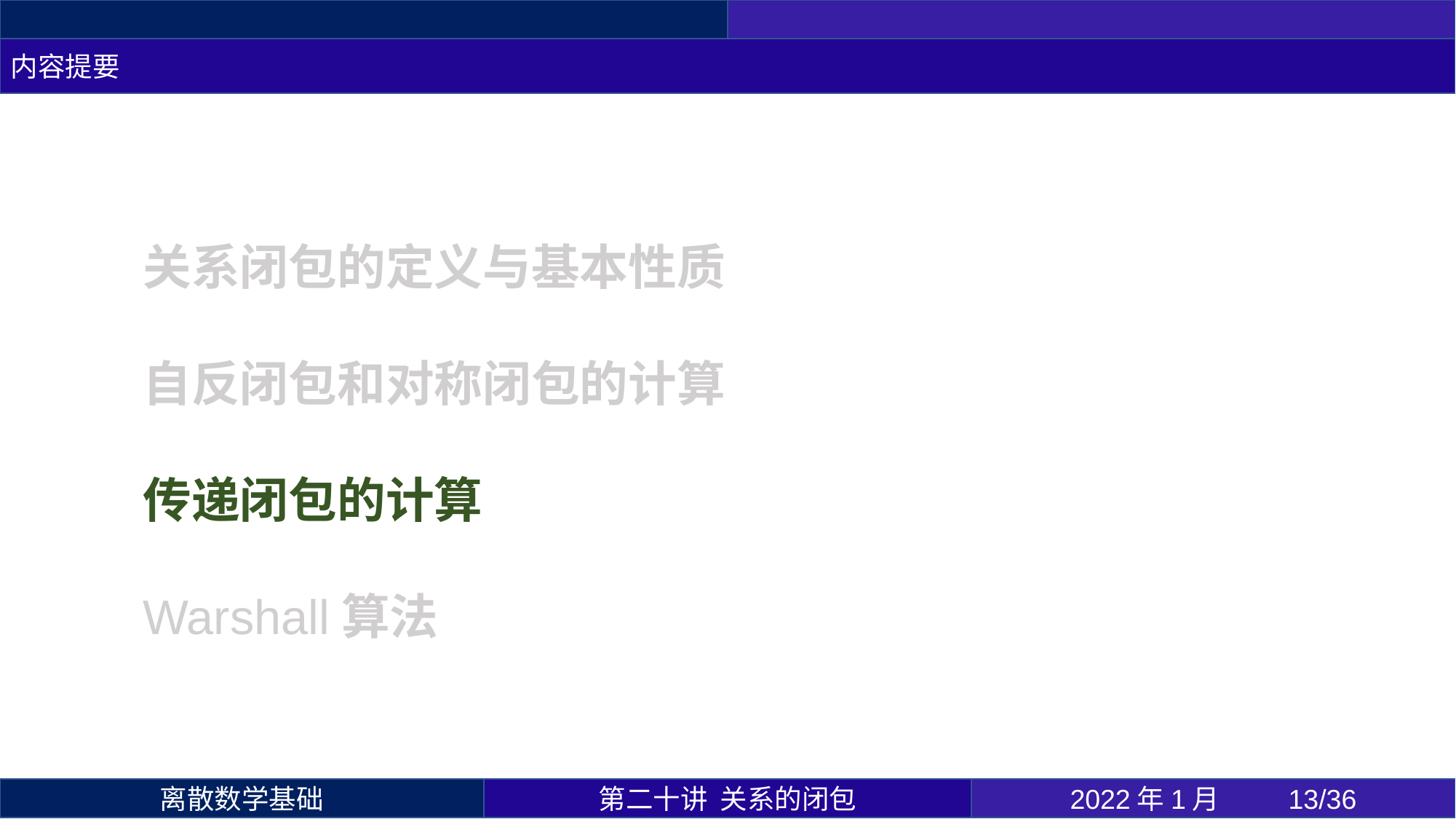

内容提要
关系闭包的定义与基本性质
自反闭包和对称闭包的计算
传递闭包的计算
Warshall算法
第二十讲  关系的闭包
2022年1月 	13/36
离散数学基础